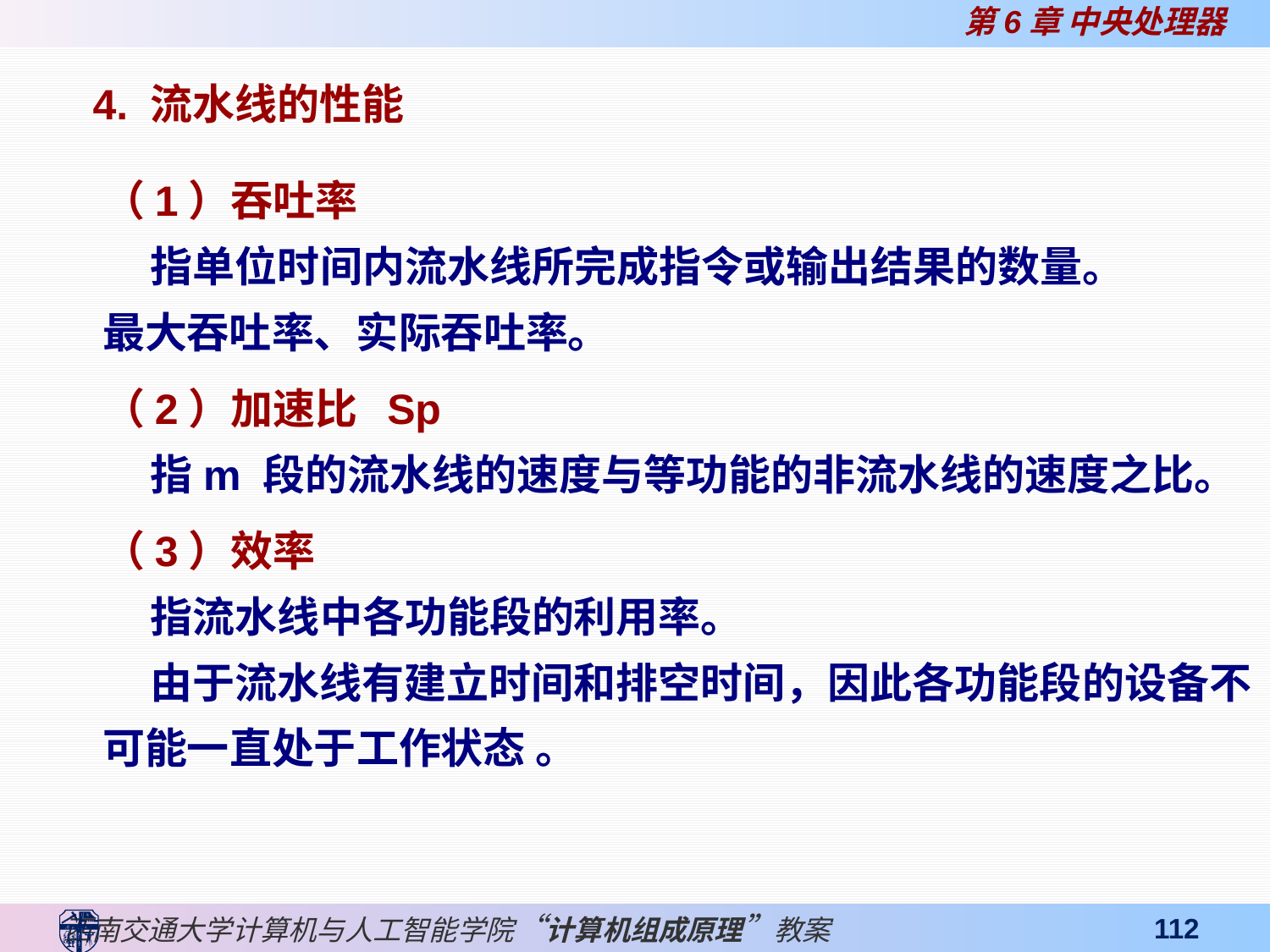

4. 流水线的性能
（1）吞吐率
    指单位时间内流水线所完成指令或输出结果的数量。
最大吞吐率、实际吞吐率。
（2）加速比  Sp
    指m 段的流水线的速度与等功能的非流水线的速度之比。
（3）效率
    指流水线中各功能段的利用率。
    由于流水线有建立时间和排空时间，因此各功能段的设备不可能一直处于工作状态 。